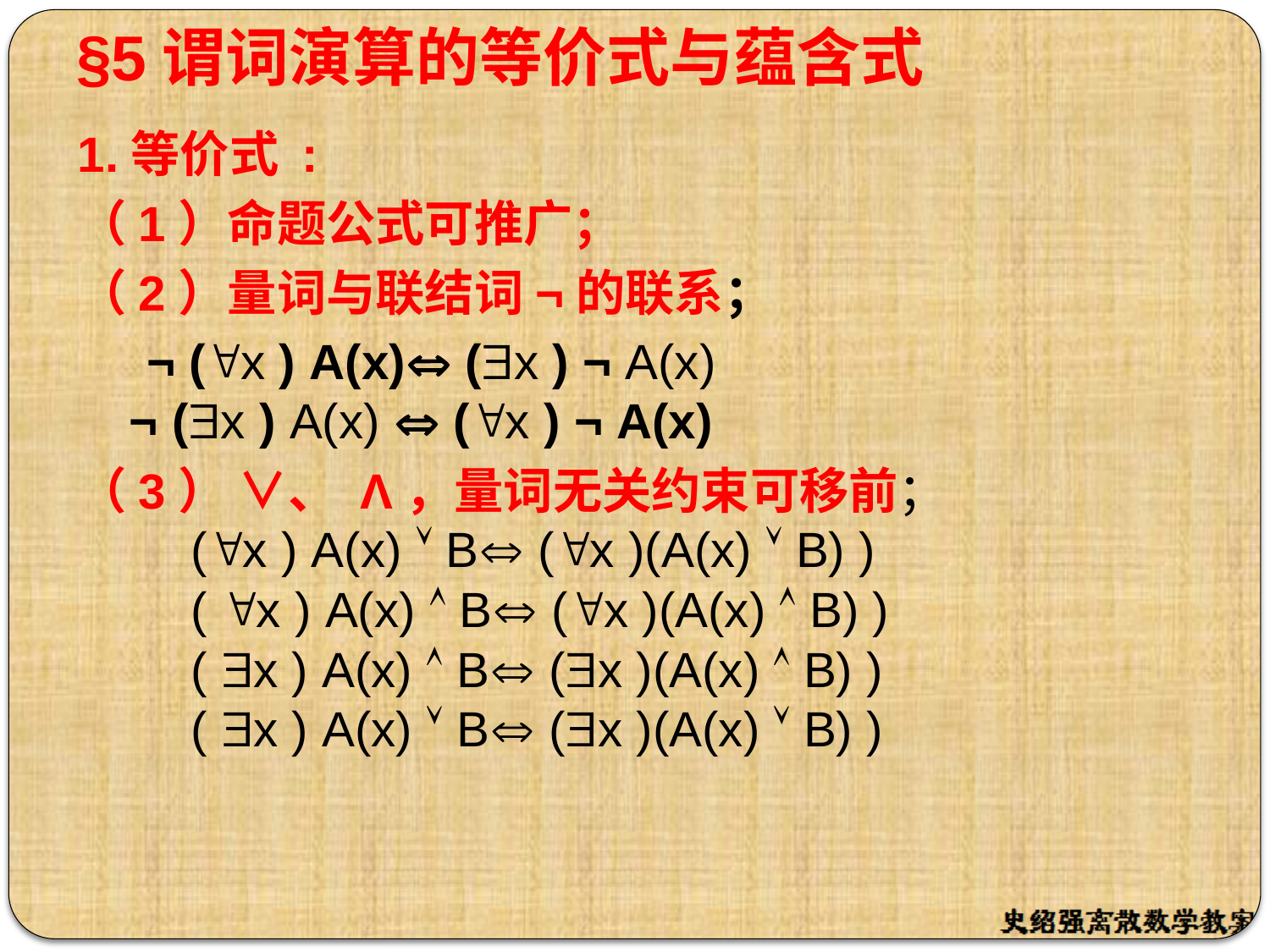

# §5谓词演算的等价式与蕴含式
1.等价式 :
（1）命题公式可推广；
（2）量词与联结词¬的联系；
     ¬ (∀x ) A(x)⇔ (∃x ) ¬ A(x)
 ¬ (∃x ) A(x) ⇔ (∀x ) ¬ A(x)
（3） ∨、 Λ，量词无关约束可移前；
     (∀x ) A(x) ∨ B⇔ (∀x )(A(x) ∨ B) )
     ( ∀x ) A(x) ∧ B⇔ (∀x )(A(x) ∧ B) )
     ( ∃x ) A(x) ∧ B⇔ (∃x )(A(x) ∧ B) )
     ( ∃x ) A(x) ∨ B⇔ (∃x )(A(x) ∨ B) )